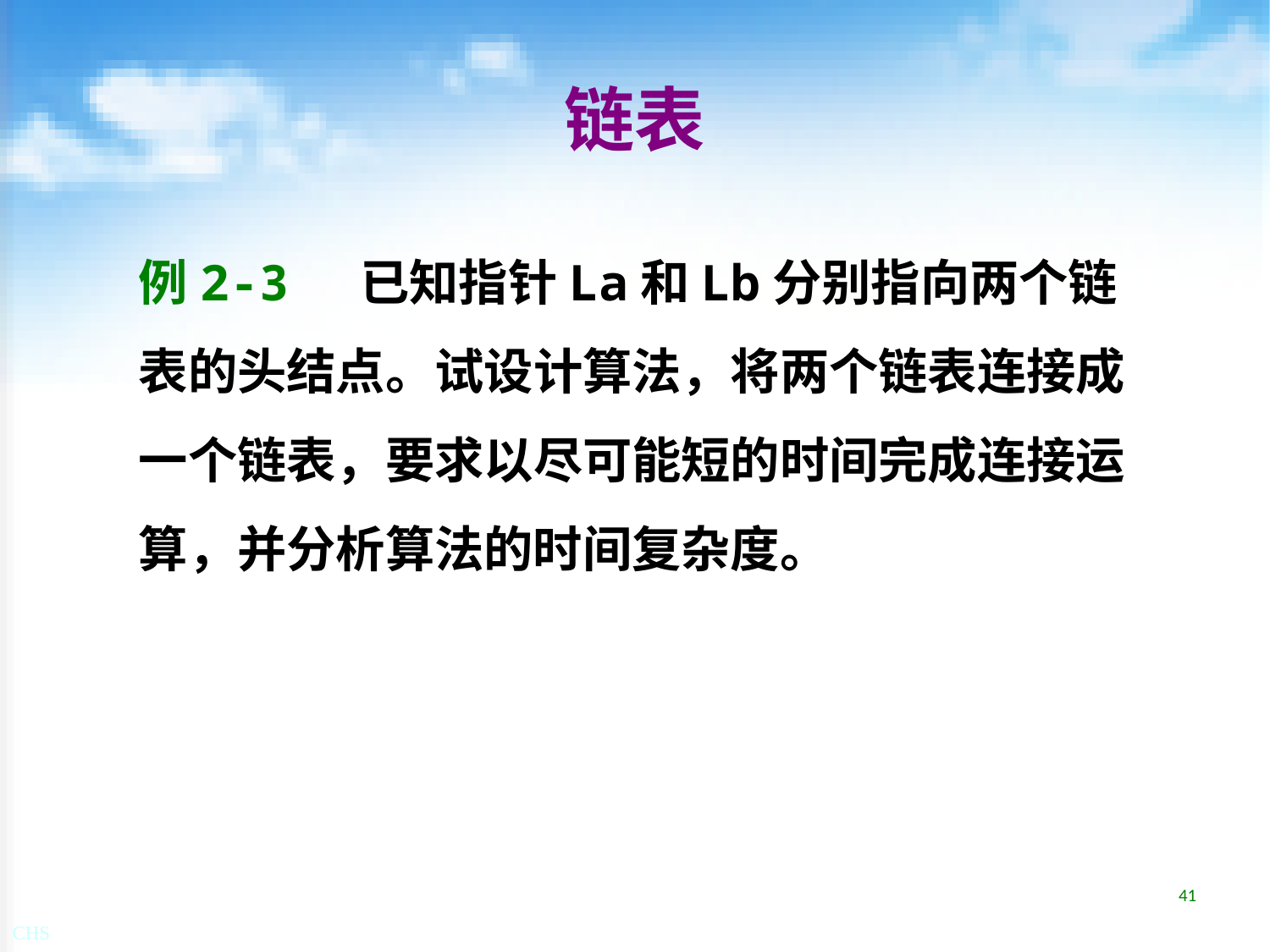

# 链表
例2-3  已知指针La和Lb分别指向两个链表的头结点。试设计算法，将两个链表连接成一个链表，要求以尽可能短的时间完成连接运算，并分析算法的时间复杂度。
41